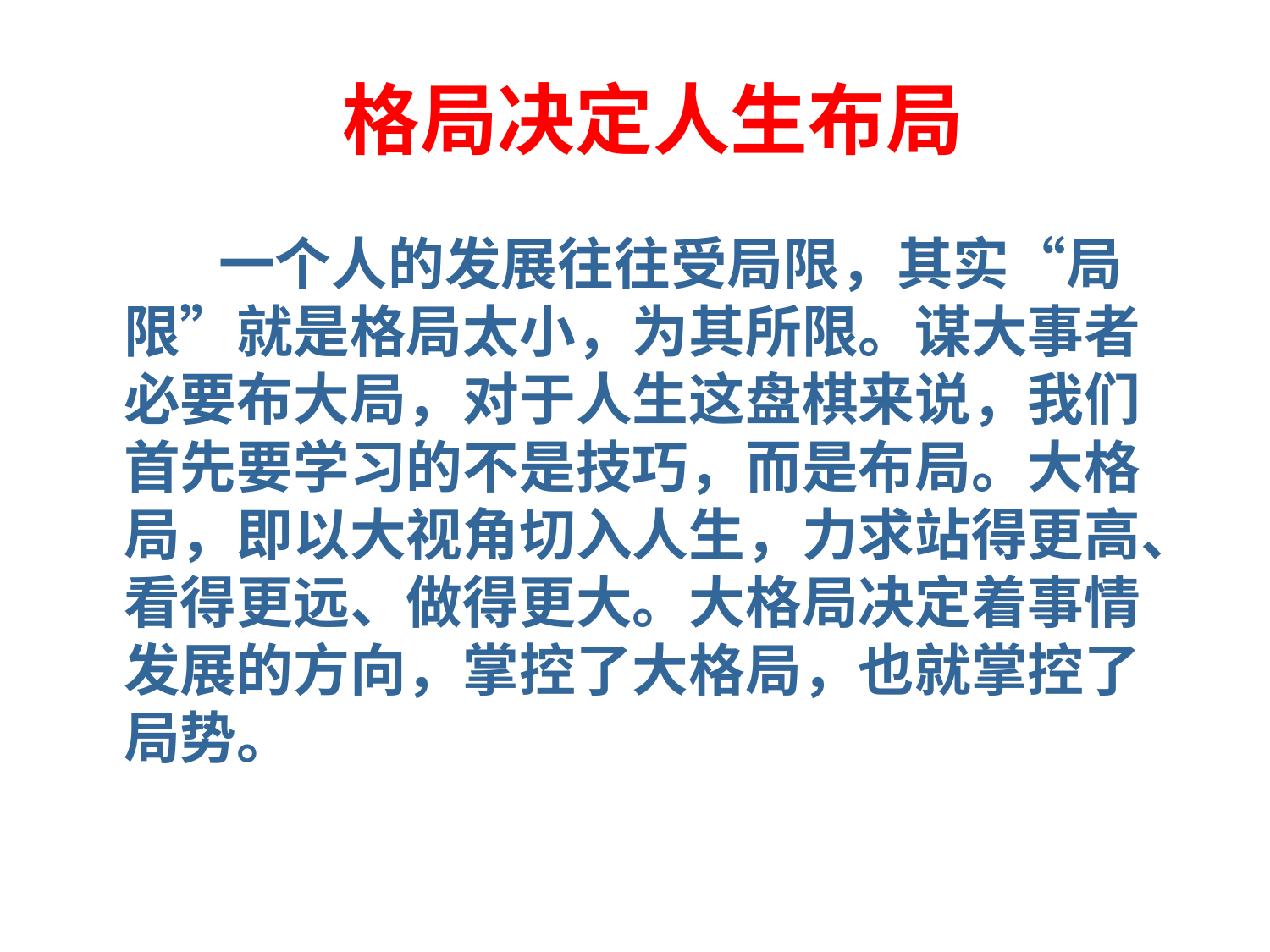

# 格局决定人生布局
          一个人的发展往往受局限，其实“局限”就是格局太小，为其所限。谋大事者必要布大局，对于人生这盘棋来说，我们首先要学习的不是技巧，而是布局。大格局，即以大视角切入人生，力求站得更高、看得更远、做得更大。大格局决定着事情发展的方向，掌控了大格局，也就掌控了局势。